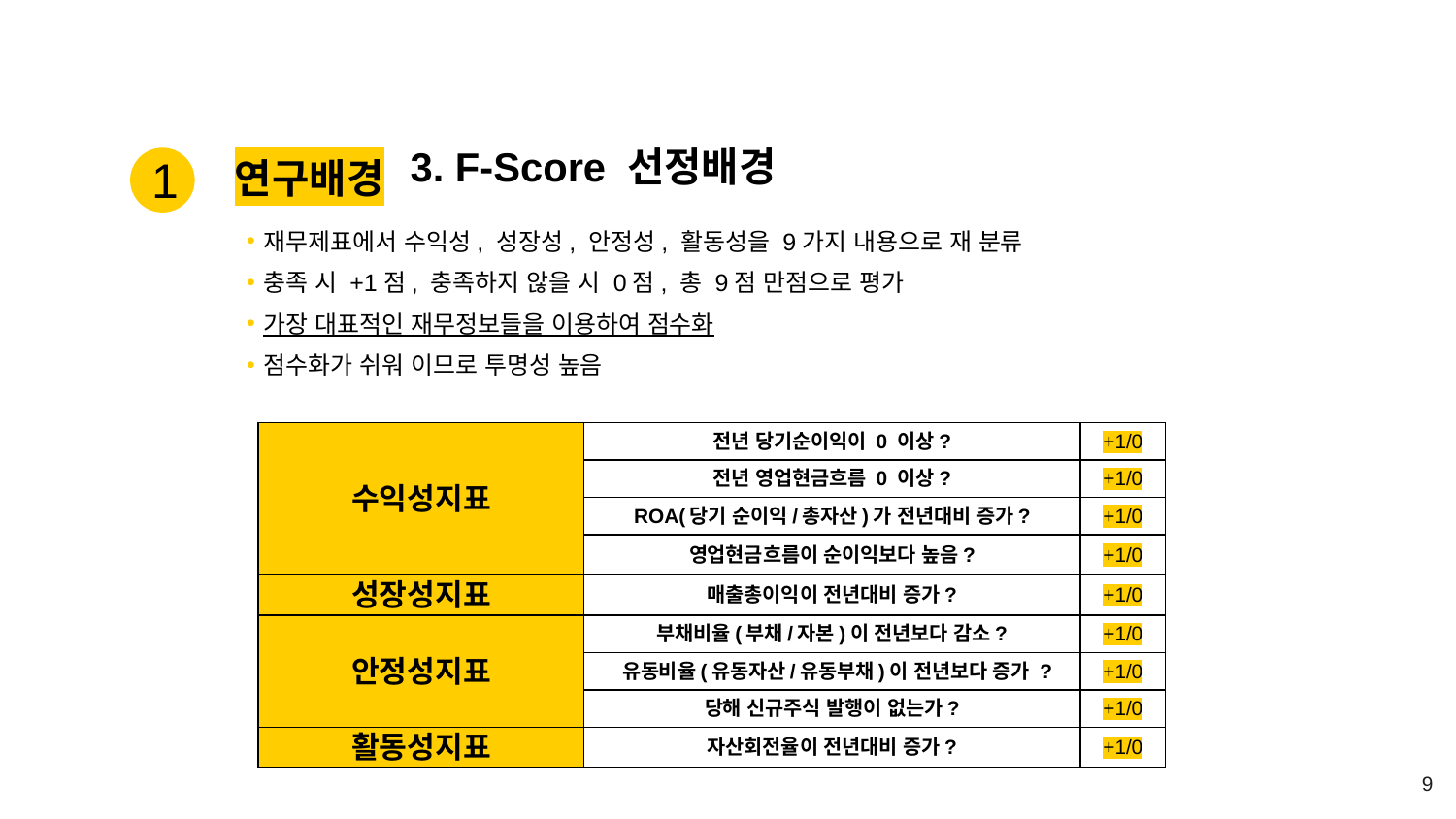

3. F-Score 선정배경
1
# 연구배경
재무제표에서 수익성, 성장성, 안정성, 활동성을 9가지 내용으로 재 분류
충족 시 +1점, 충족하지 않을 시 0점, 총 9점 만점으로 평가
가장 대표적인 재무정보들을 이용하여 점수화
점수화가 쉬워 이므로 투명성 높음

| 수익성지표 | 전년 당기순이익이 0 이상? | +1/0 |
| --- | --- | --- |
|  | 전년 영업현금흐름 0 이상? | +1/0 |
|  | ROA(당기 순이익/총자산)가 전년대비 증가? | +1/0 |
|  | 영업현금흐름이 순이익보다 높음? | +1/0 |
| 성장성지표 | 매출총이익이 전년대비 증가? | +1/0 |
| 안정성지표 | 부채비율(부채/자본)이 전년보다 감소? | +1/0 |
|  | 유동비율(유동자산/유동부채)이 전년보다 증가 ? | +1/0 |
|  | 당해 신규주식 발행이 없는가? | +1/0 |
| 활동성지표 | 자산회전율이 전년대비 증가? | +1/0 |
9